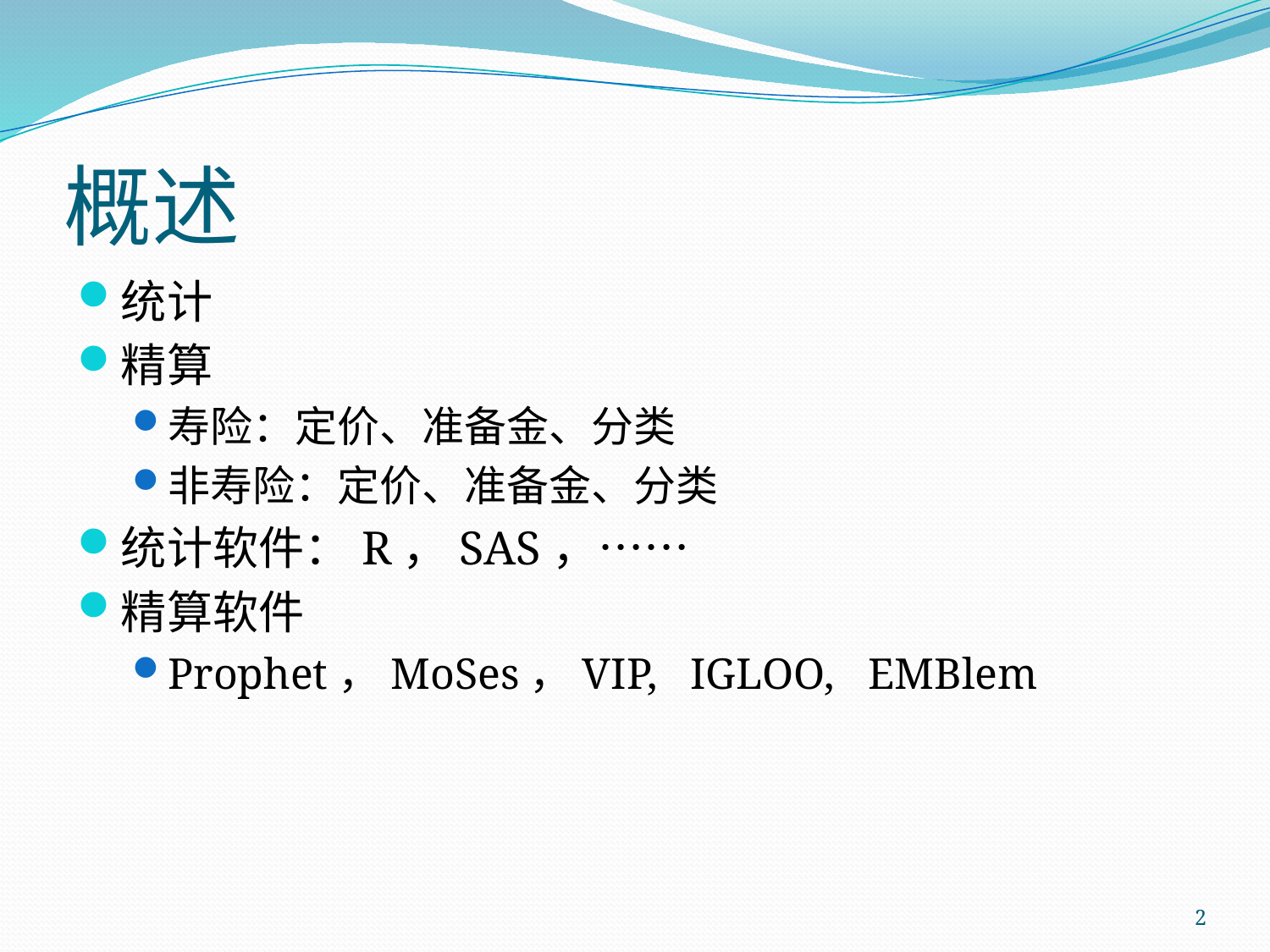

# 概述
统计
精算
寿险：定价、准备金、分类
非寿险：定价、准备金、分类
统计软件：R，SAS，……
精算软件
Prophet，MoSes，VIP,   IGLOO,   EMBlem

2